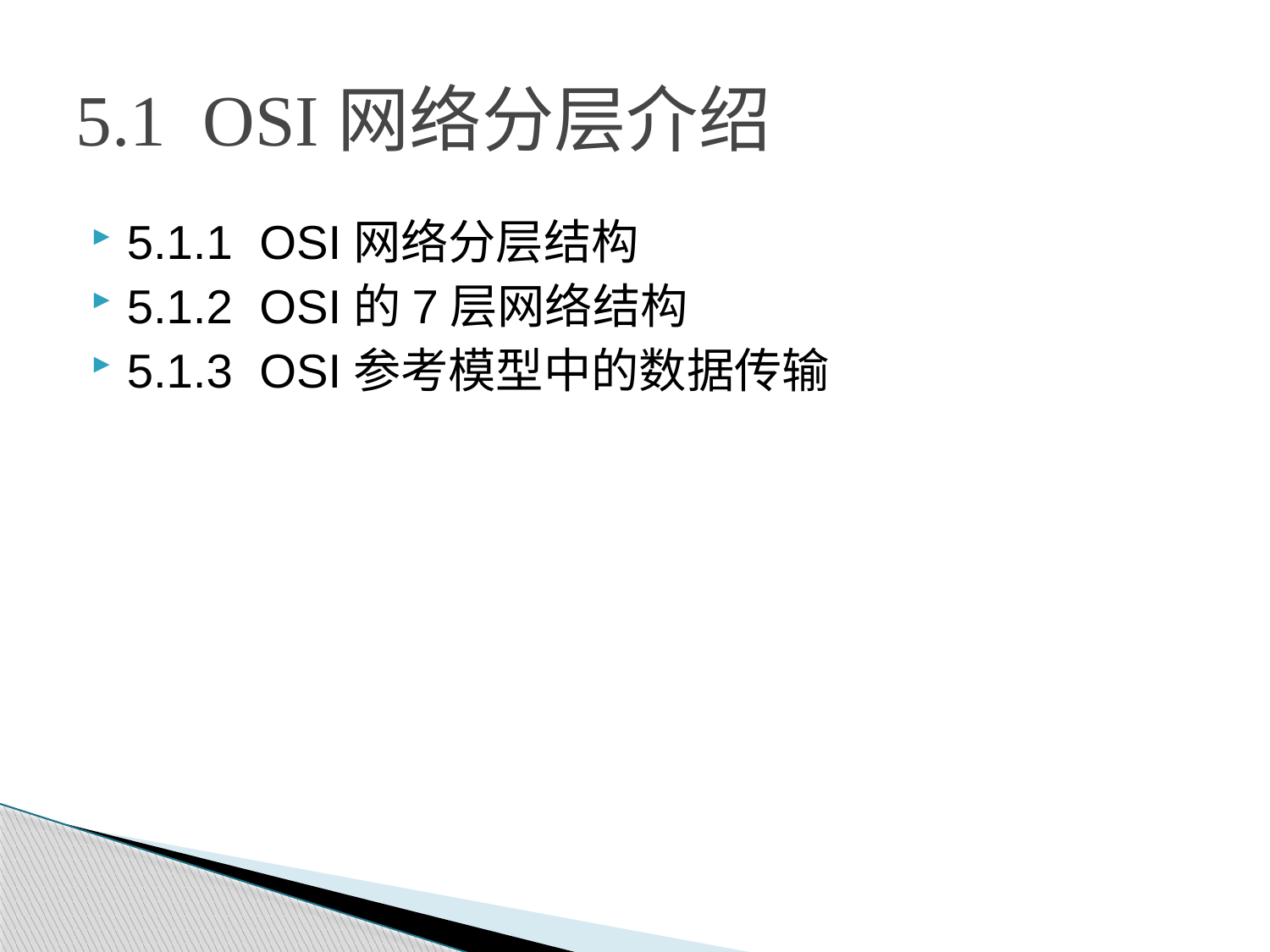

# 5.1  OSI网络分层介绍
5.1.1  OSI网络分层结构
5.1.2  OSI的7层网络结构
5.1.3  OSI参考模型中的数据传输